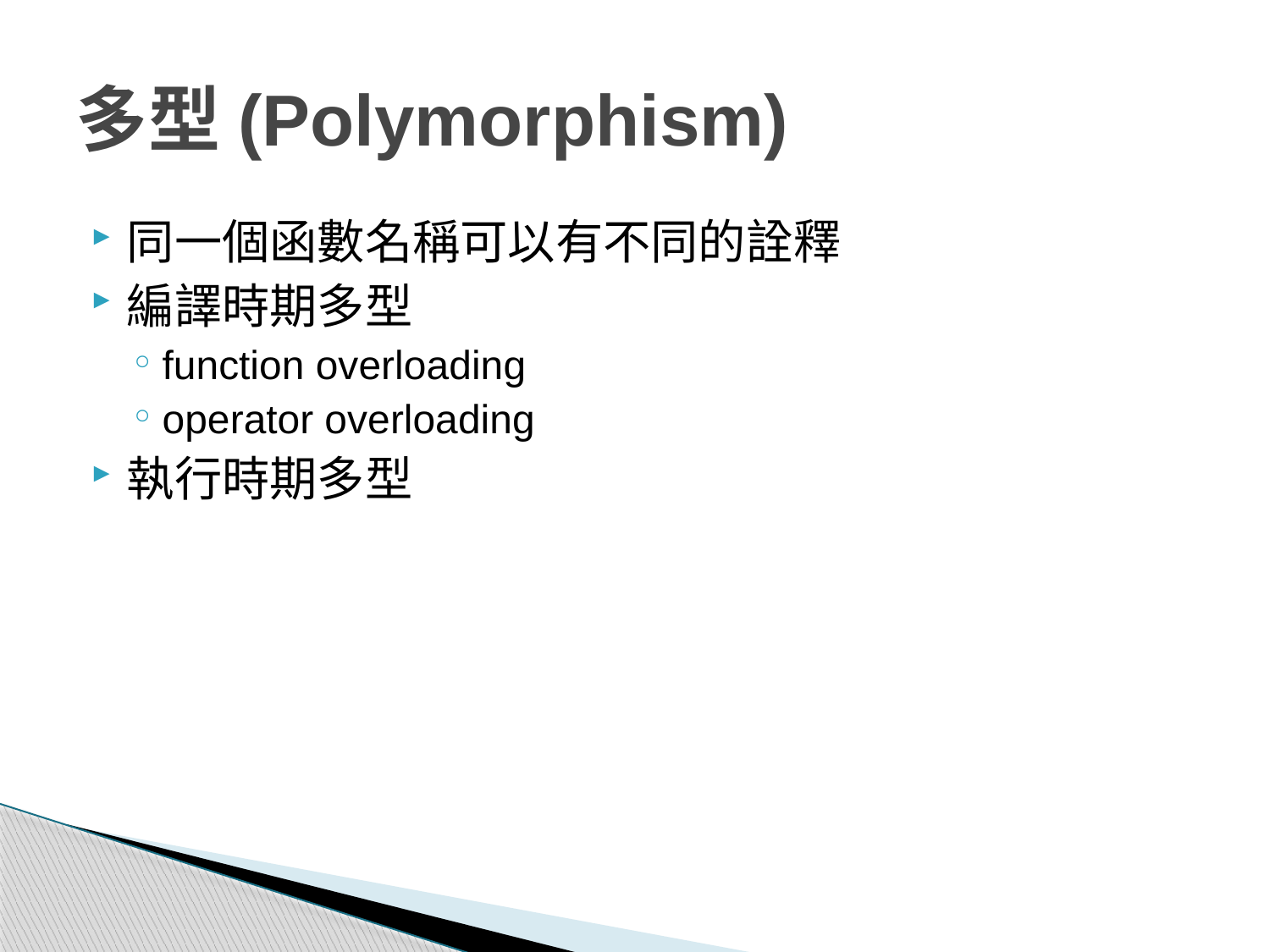

# 多型(Polymorphism)
同一個函數名稱可以有不同的詮釋
編譯時期多型
function overloading
operator overloading
執行時期多型